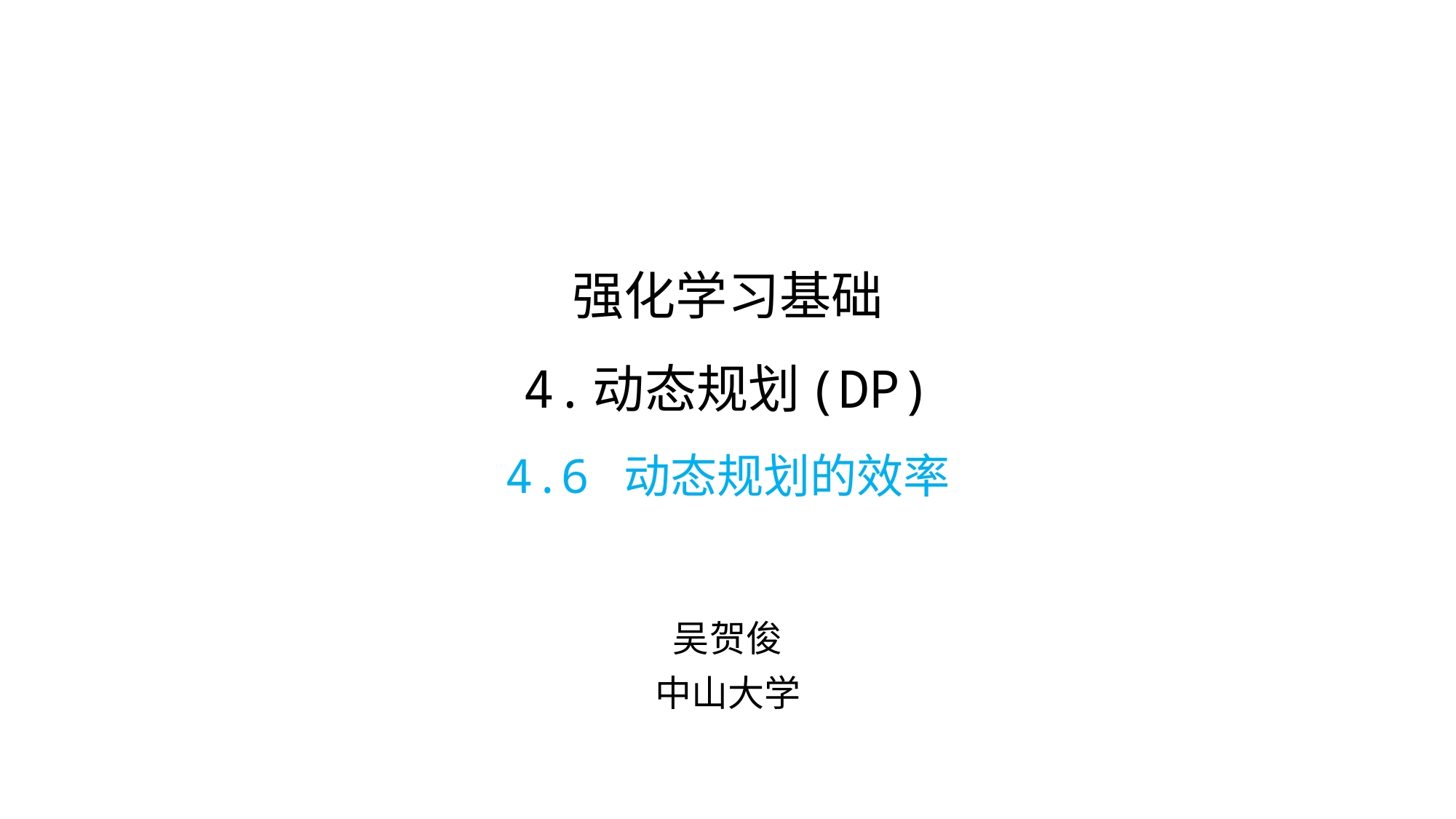

# 强化学习基础 4.动态规划(DP) 4.6 动态规划的效率

吴贺俊
中山大学